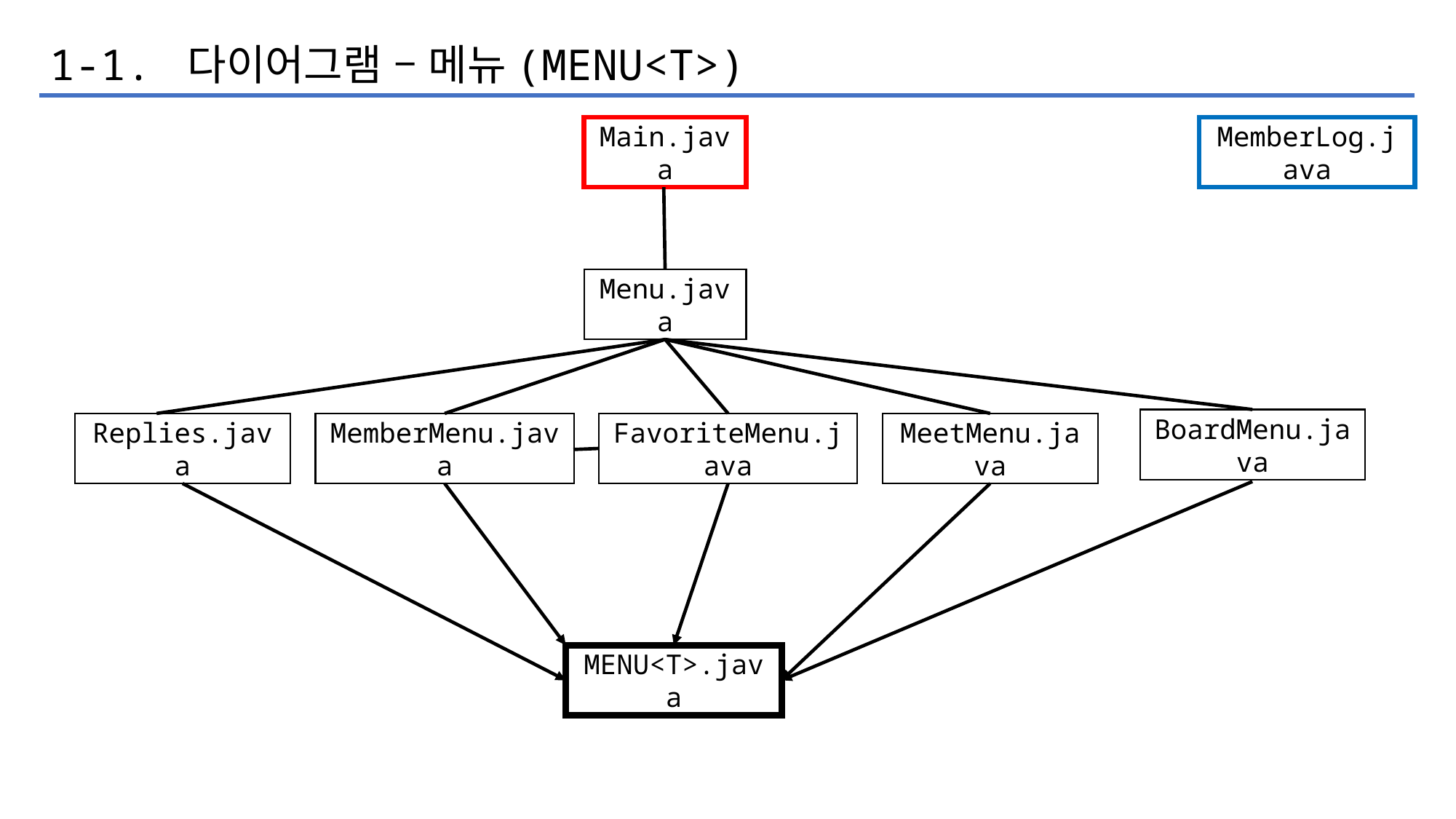

1-1. 다이어그램 – 메뉴(MENU<T>)
Main.java
MemberLog.java
Menu.java
BoardMenu.java
MemberMenu.java
FavoriteMenu.java
MeetMenu.java
Replies.java
MENU<T>.java